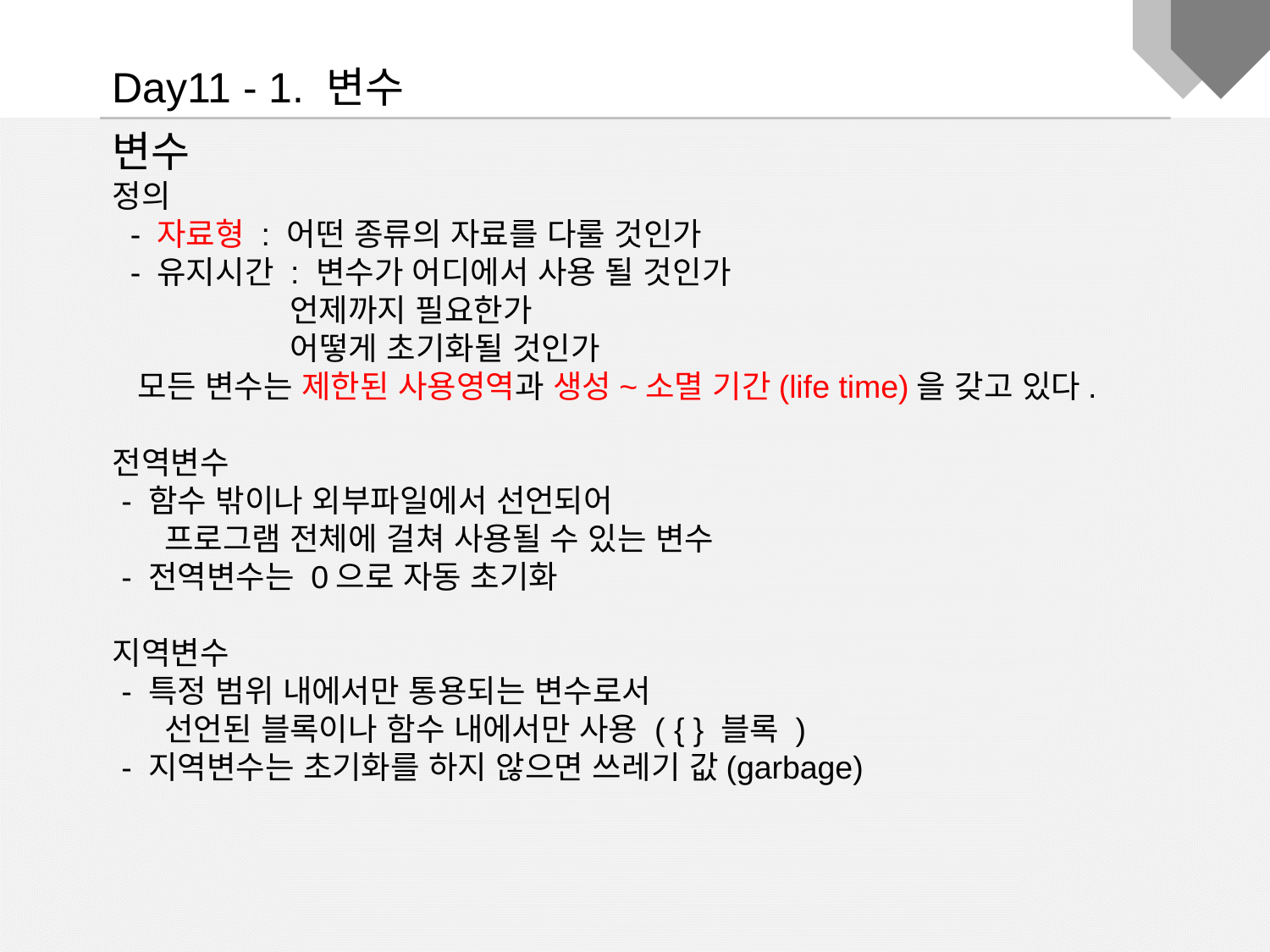

Day11 - 1. 변수
변수
정의
  - 자료형 : 어떤 종류의 자료를 다룰 것인가
  - 유지시간 : 변수가 어디에서 사용 될 것인가
                    언제까지 필요한가
                    어떻게 초기화될 것인가
  모든 변수는 제한된 사용영역과 생성~소멸 기간(life time)을 갖고 있다.

전역변수
 - 함수 밖이나 외부파일에서 선언되어
     프로그램 전체에 걸쳐 사용될 수 있는 변수
 - 전역변수는 0으로 자동 초기화

지역변수
 - 특정 범위 내에서만 통용되는 변수로서
     선언된 블록이나 함수 내에서만 사용 ( { } 블록 )
 - 지역변수는 초기화를 하지 않으면 쓰레기 값(garbage)